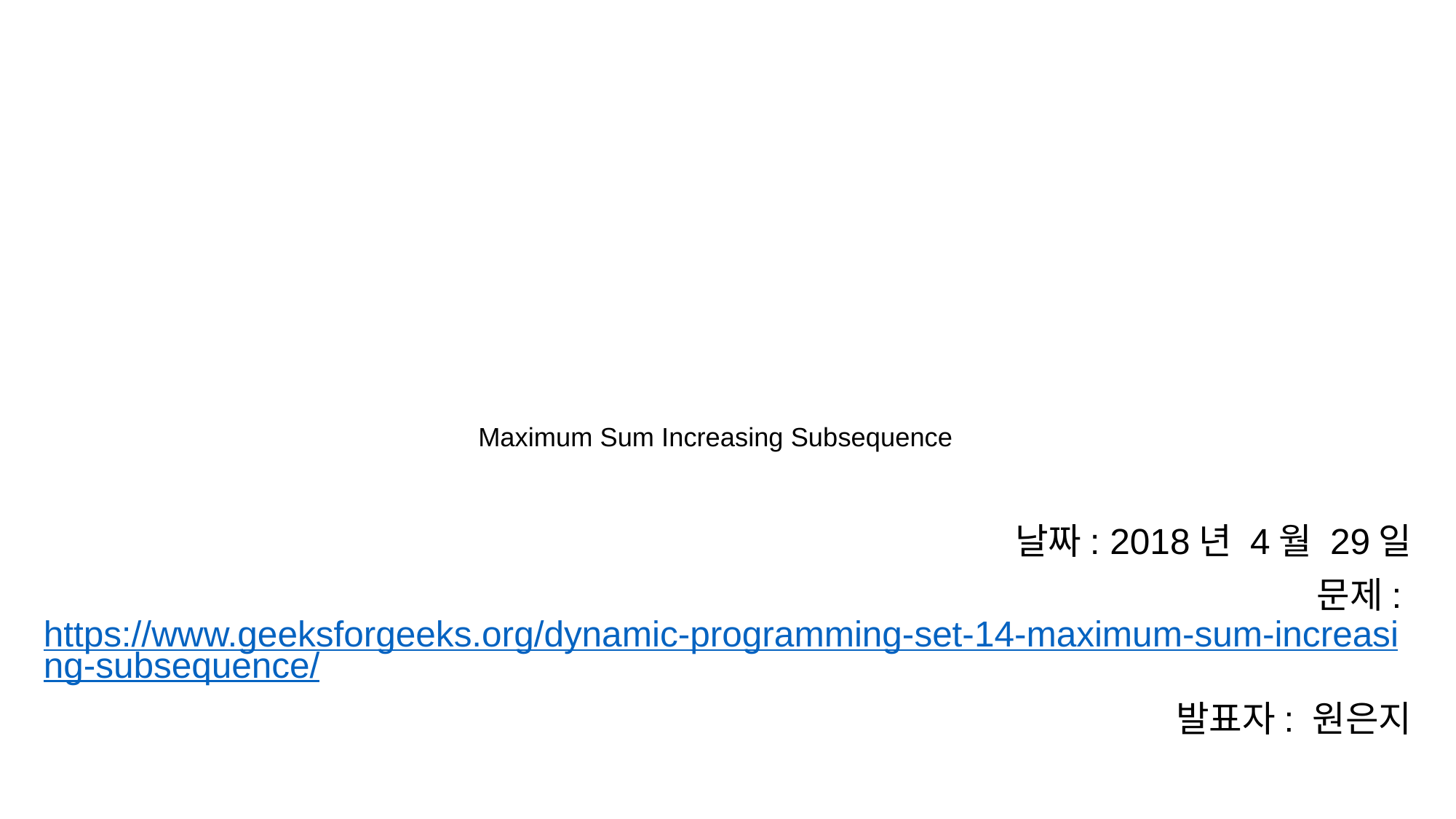

# Maximum Sum Increasing Subsequence
날짜: 2018년 4월 29일
문제: https://www.geeksforgeeks.org/dynamic-programming-set-14-maximum-sum-increasing-subsequence/
발표자: 원은지